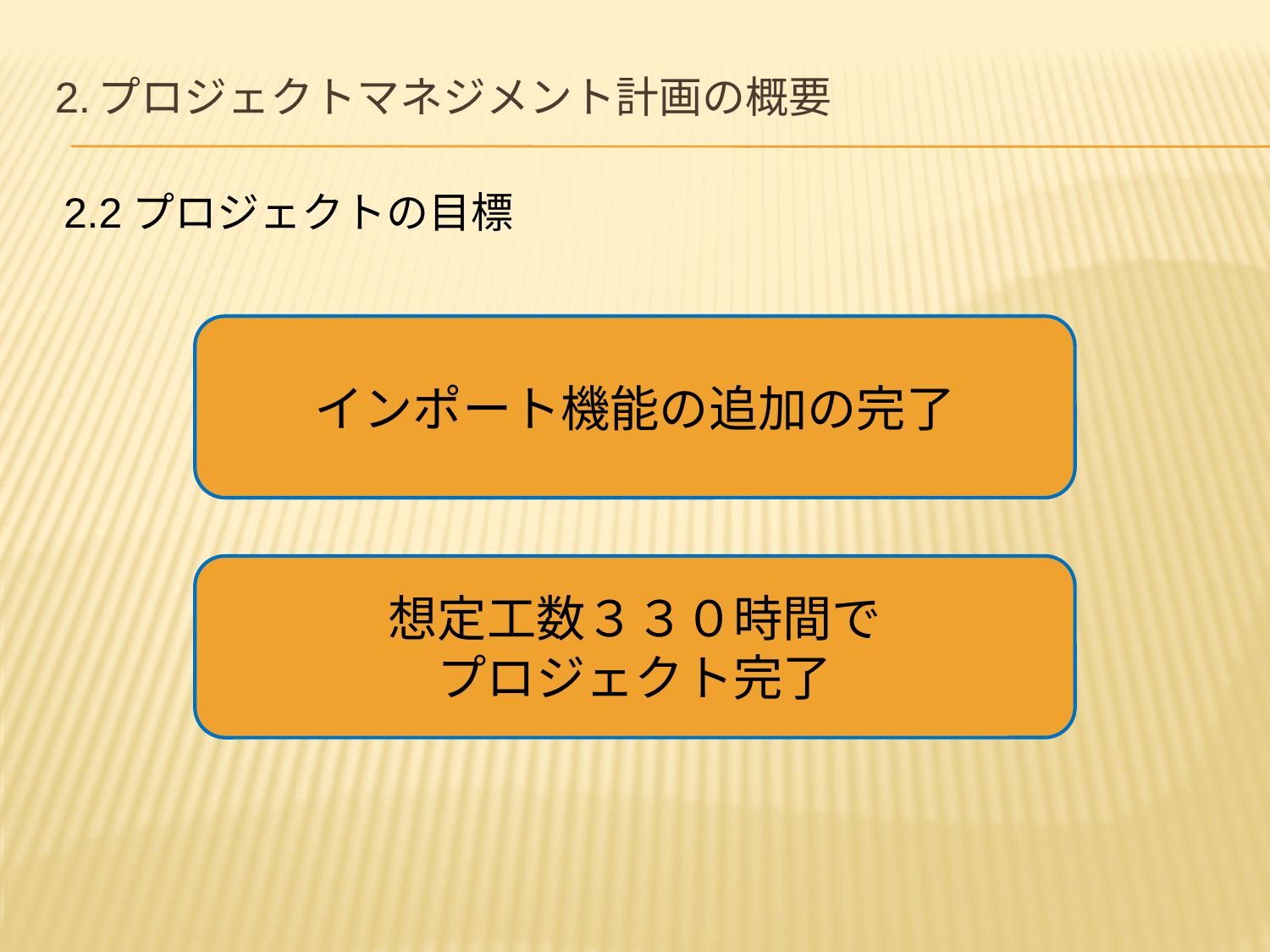

# 2.プロジェクトマネジメント計画の概要
2.2プロジェクトの目標
インポート機能の追加の完了
想定工数３３０時間で
プロジェクト完了